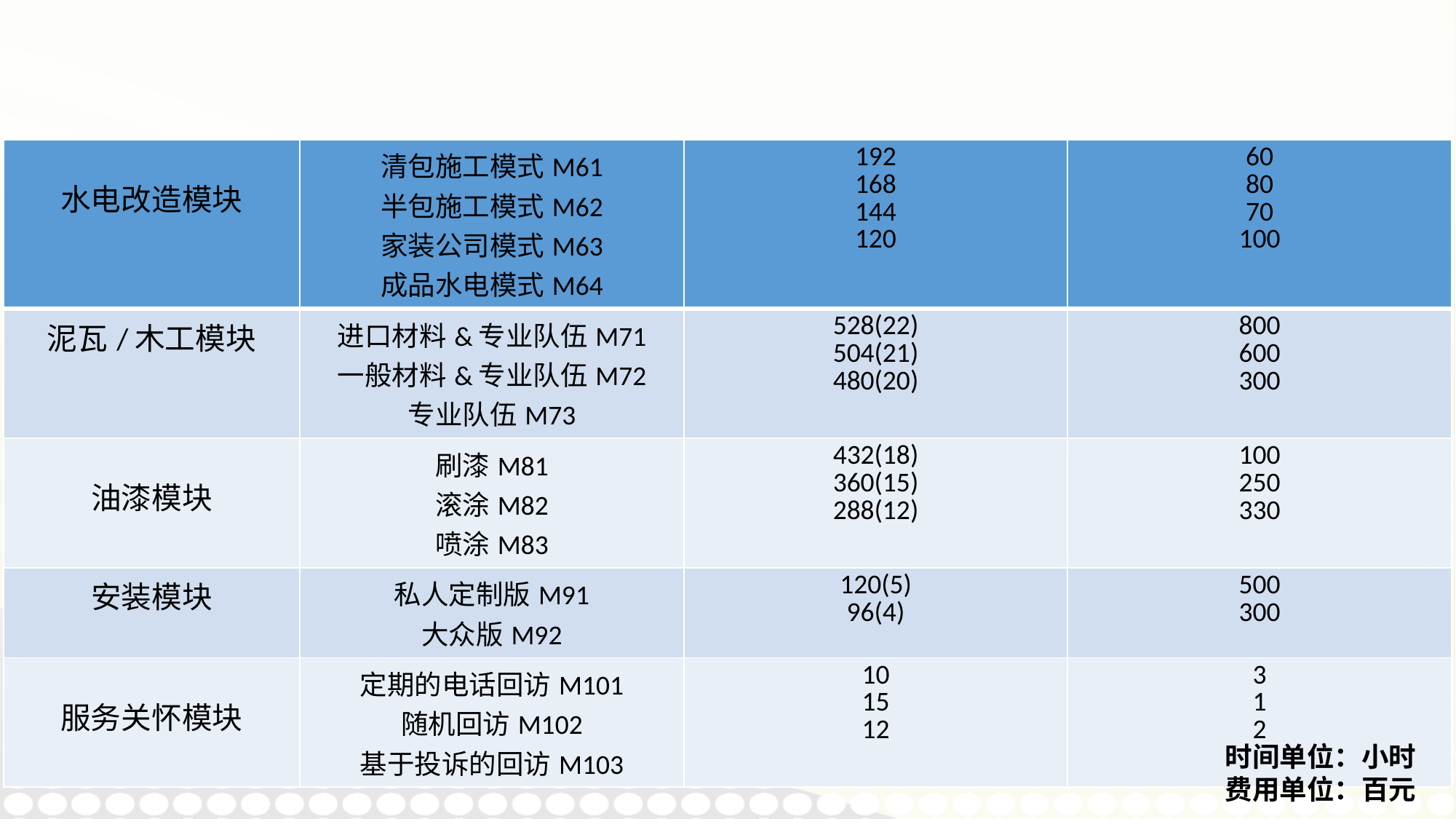

| 水电改造模块 | 清包施工模式M61 半包施工模式M62 家装公司模式M63 成品水电模式M64 | 192 168 144 120 | 60 80 70 100 |
| --- | --- | --- | --- |
| 泥瓦/木工模块 | 进口材料&专业队伍M71 一般材料&专业队伍M72 专业队伍M73 | 528(22) 504(21) 480(20) | 800 600 300 |
| 油漆模块 | 刷漆M81 滚涂M82 喷涂M83 | 432(18) 360(15) 288(12) | 100 250 330 |
| 安装模块 | 私人定制版M91 大众版M92 | 120(5) 96(4) | 500 300 |
| 服务关怀模块 | 定期的电话回访M101 随机回访M102 基于投诉的回访M103 | 10 15 12 | 3 1 2 |
时间单位：小时
费用单位：百元